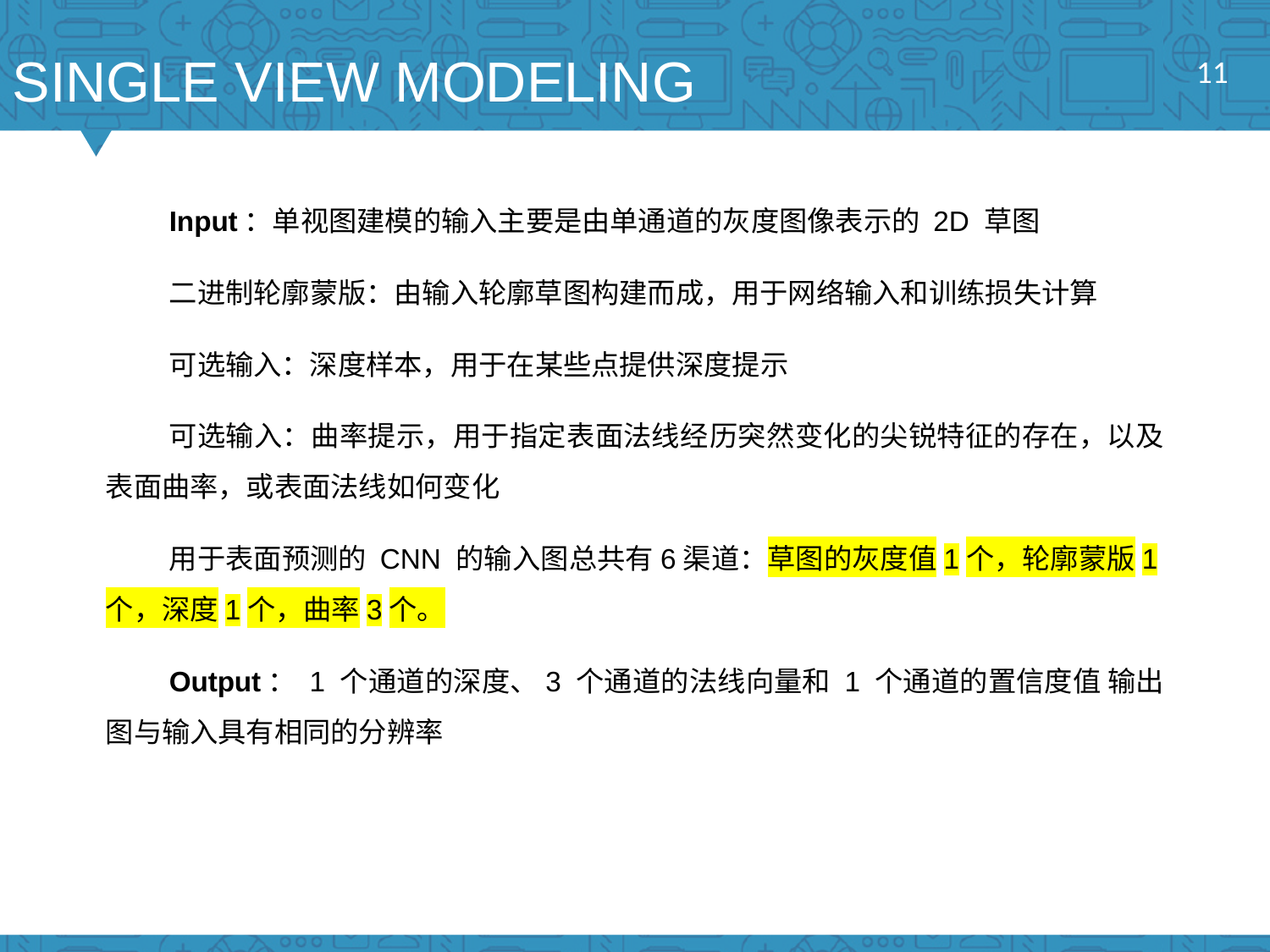

SINGLE VIEW MODELING
11
Input：单视图建模的输入主要是由单通道的灰度图像表示的 2D 草图
二进制轮廓蒙版：由输入轮廓草图构建而成，用于网络输入和训练损失计算
可选输入：深度样本，用于在某些点提供深度提示
可选输入：曲率提示，用于指定表面法线经历突然变化的尖锐特征的存在，以及表面曲率，或表面法线如何变化
用于表面预测的 CNN 的输入图总共有6渠道：草图的灰度值1个，轮廓蒙版1个，深度1个，曲率3个。
Output： 1 个通道的深度、3 个通道的法线向量和 1 个通道的置信度值 输出图与输入具有相同的分辨率